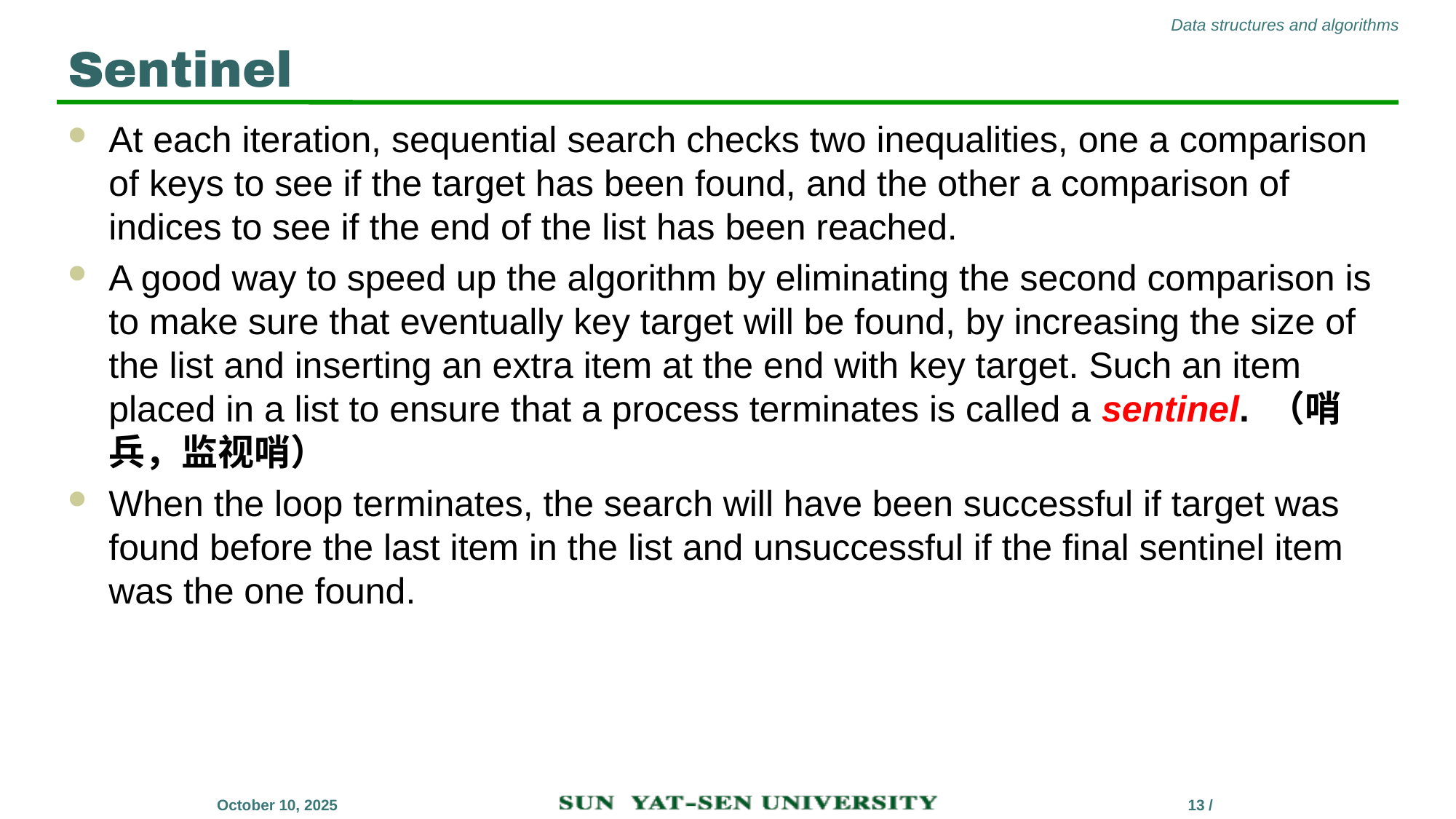

# Sentinel
At each iteration, sequential search checks two inequalities, one a comparison of keys to see if the target has been found, and the other a comparison of indices to see if the end of the list has been reached.
A good way to speed up the algorithm by eliminating the second comparison is to make sure that eventually key target will be found, by increasing the size of the list and inserting an extra item at the end with key target. Such an item placed in a list to ensure that a process terminates is called a sentinel. （哨兵，监视哨）
When the loop terminates, the search will have been successful if target was found before the last item in the list and unsuccessful if the final sentinel item was the one found.